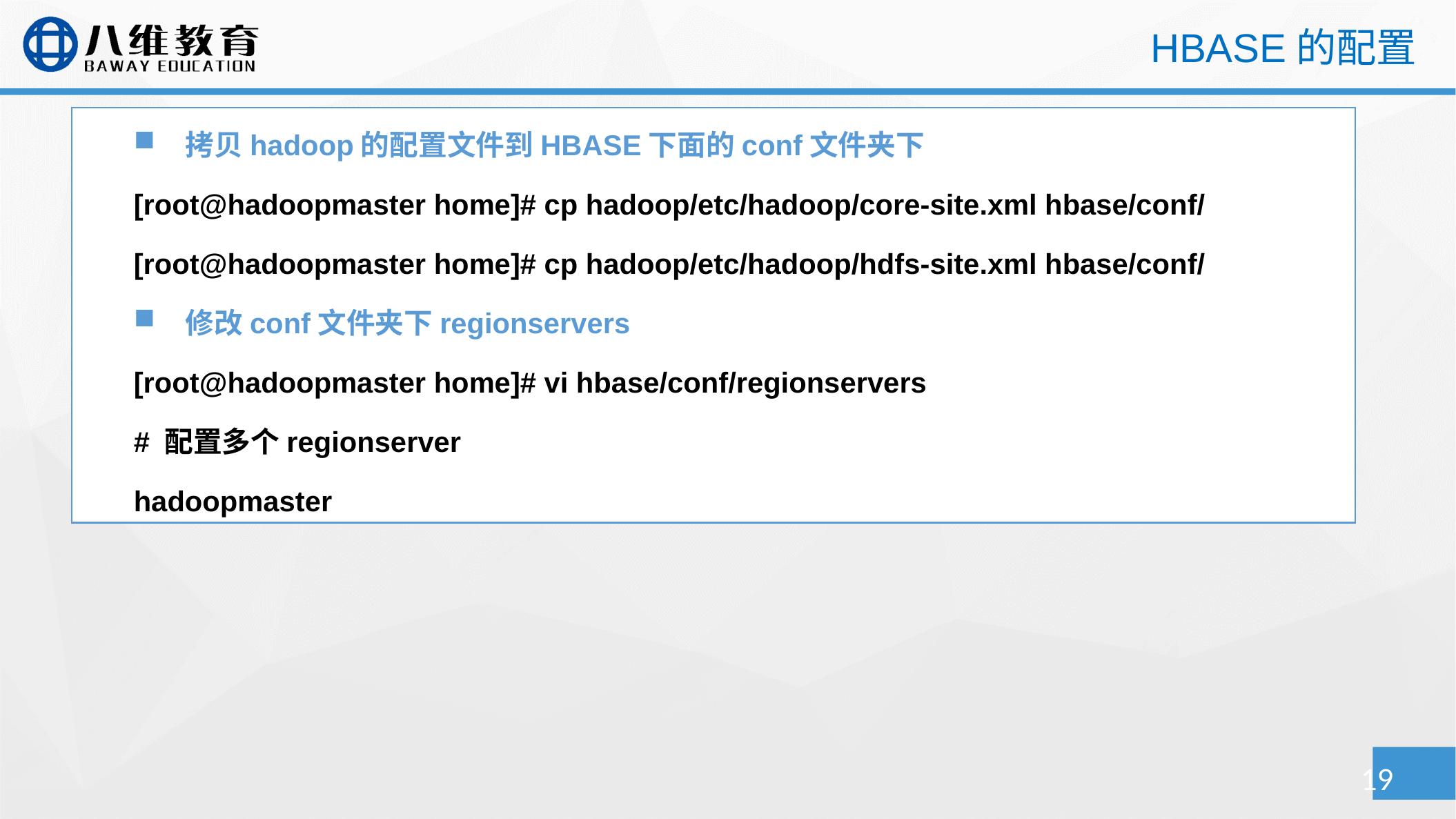

HBASE的配置
拷贝hadoop的配置文件到HBASE下面的conf文件夹下
[root@hadoopmaster home]# cp hadoop/etc/hadoop/core-site.xml hbase/conf/
[root@hadoopmaster home]# cp hadoop/etc/hadoop/hdfs-site.xml hbase/conf/
修改conf文件夹下regionservers
[root@hadoopmaster home]# vi hbase/conf/regionservers
# 配置多个regionserver
hadoopmaster